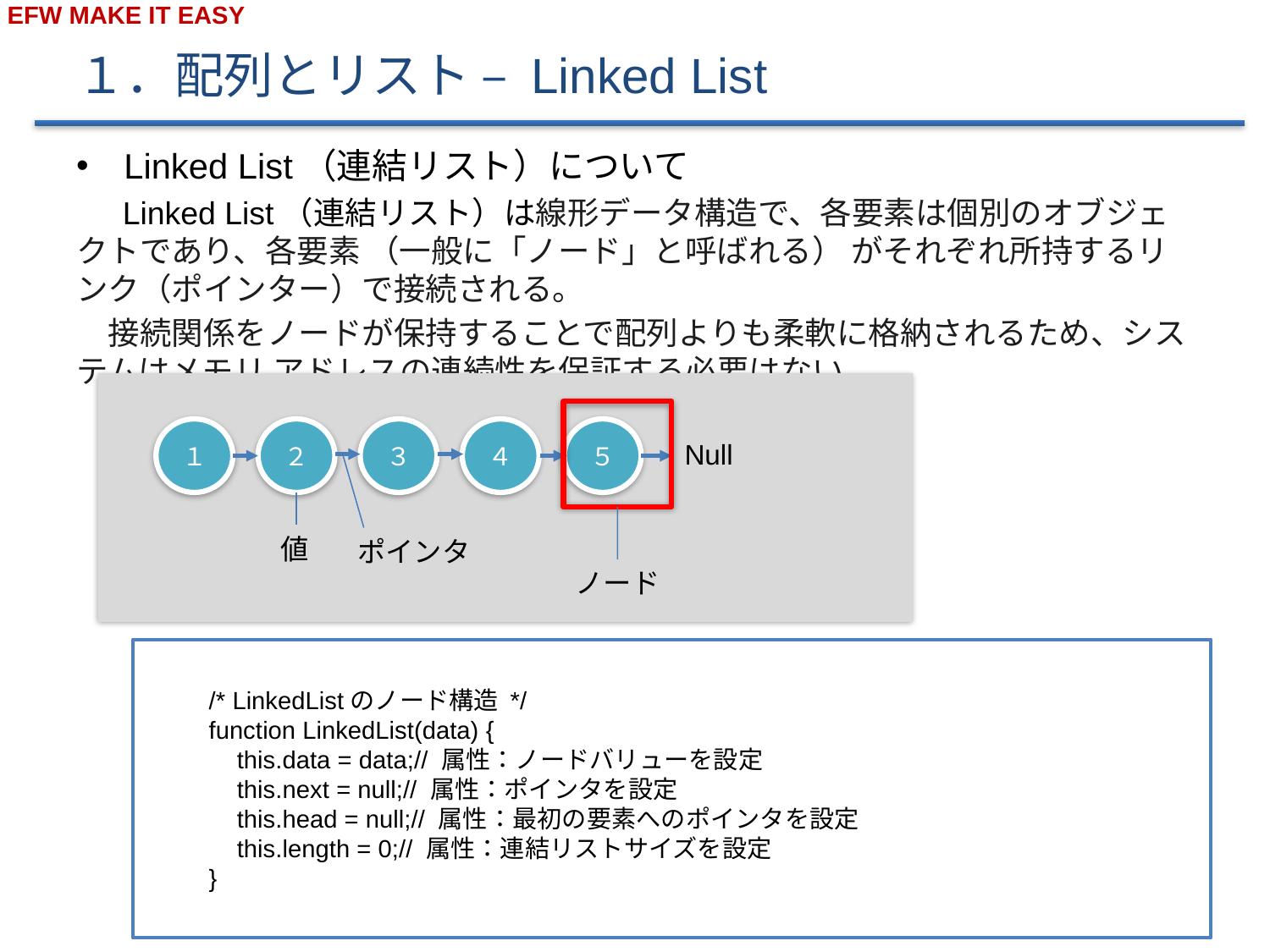

# １．配列とリスト – Linked List
Linked List（連結リスト）について
　 Linked List（連結リスト）は線形データ構造で、各要素は個別のオブジェクトであり、各要素 （一般に「ノード」と呼ばれる） がそれぞれ所持するリンク（ポインター）で接続される。
　接続関係をノードが保持することで配列よりも柔軟に格納されるため、システムはメモリ アドレスの連続性を保証する必要はない。

５
３
４
２
１
Null
値
ポインタ
ノード
/* LinkedListのノード構造 */
function LinkedList(data) {
    this.data = data;// 属性：ノードバリューを設定
    this.next = null;// 属性：ポインタを設定
    this.head = null;// 属性：最初の要素へのポインタを設定
    this.length = 0;// 属性：連結リストサイズを設定
}